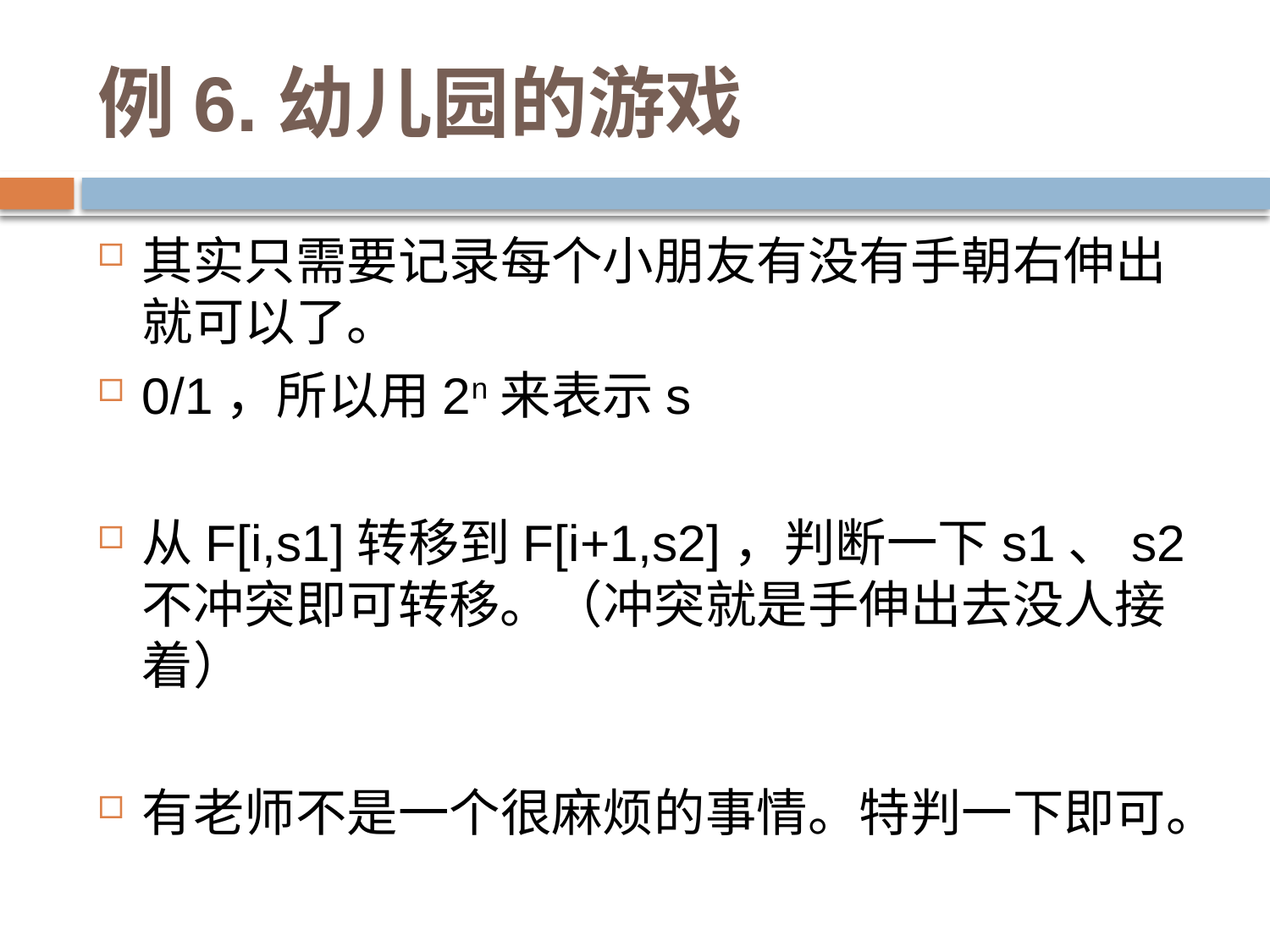

# 例6.幼儿园的游戏
其实只需要记录每个小朋友有没有手朝右伸出就可以了。
0/1，所以用2n来表示s

从F[i,s1]转移到F[i+1,s2]，判断一下s1、s2不冲突即可转移。（冲突就是手伸出去没人接着）

有老师不是一个很麻烦的事情。特判一下即可。